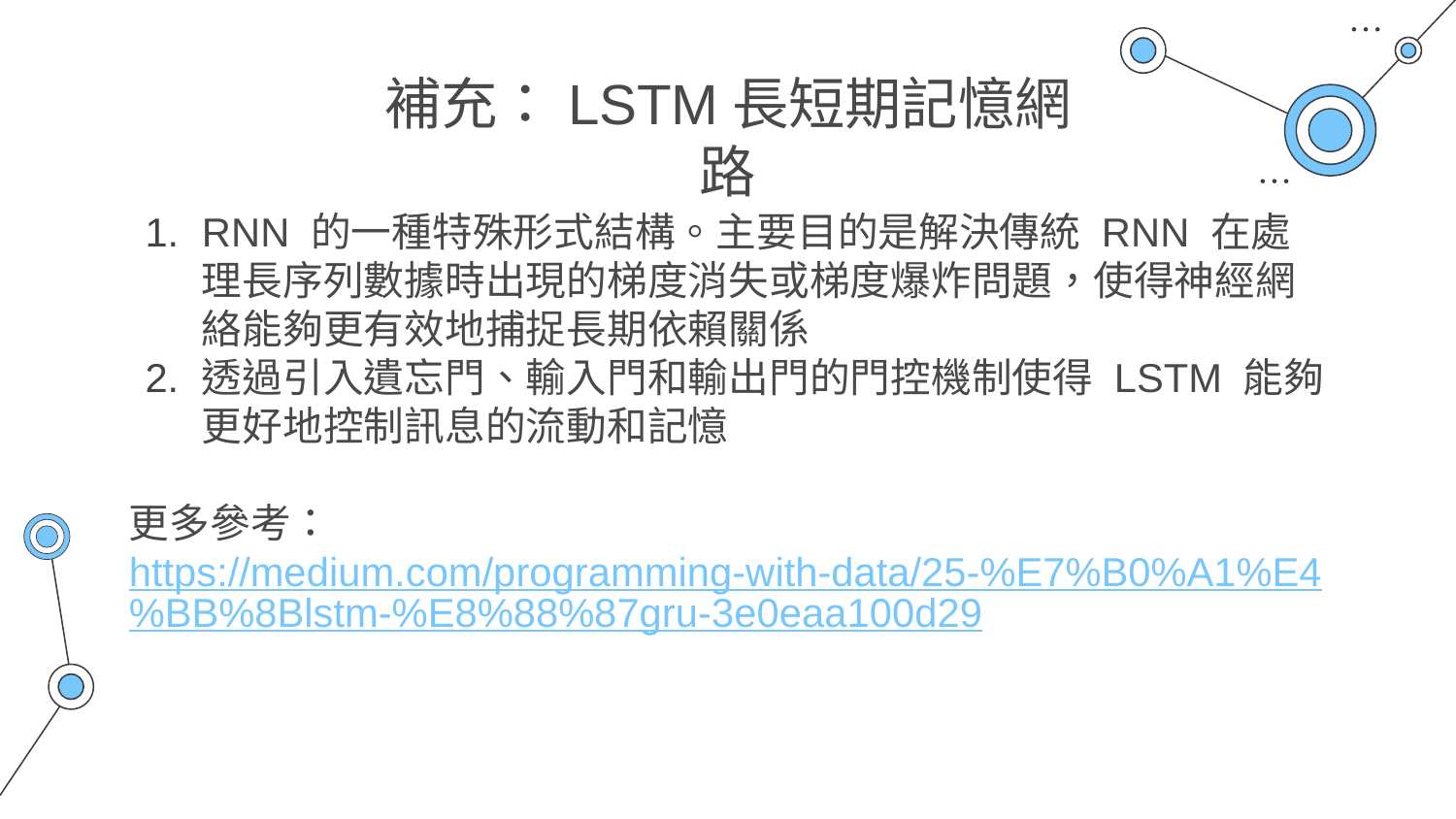

# 補充：LSTM長短期記憶網路
RNN 的一種特殊形式結構。主要目的是解決傳統 RNN 在處理長序列數據時出現的梯度消失或梯度爆炸問題，使得神經網絡能夠更有效地捕捉長期依賴關係
透過引入遺忘門、輸入門和輸出門的門控機制使得 LSTM 能夠更好地控制訊息的流動和記憶

更多參考：
https://medium.com/programming-with-data/25-%E7%B0%A1%E4%BB%8Blstm-%E8%88%87gru-3e0eaa100d29